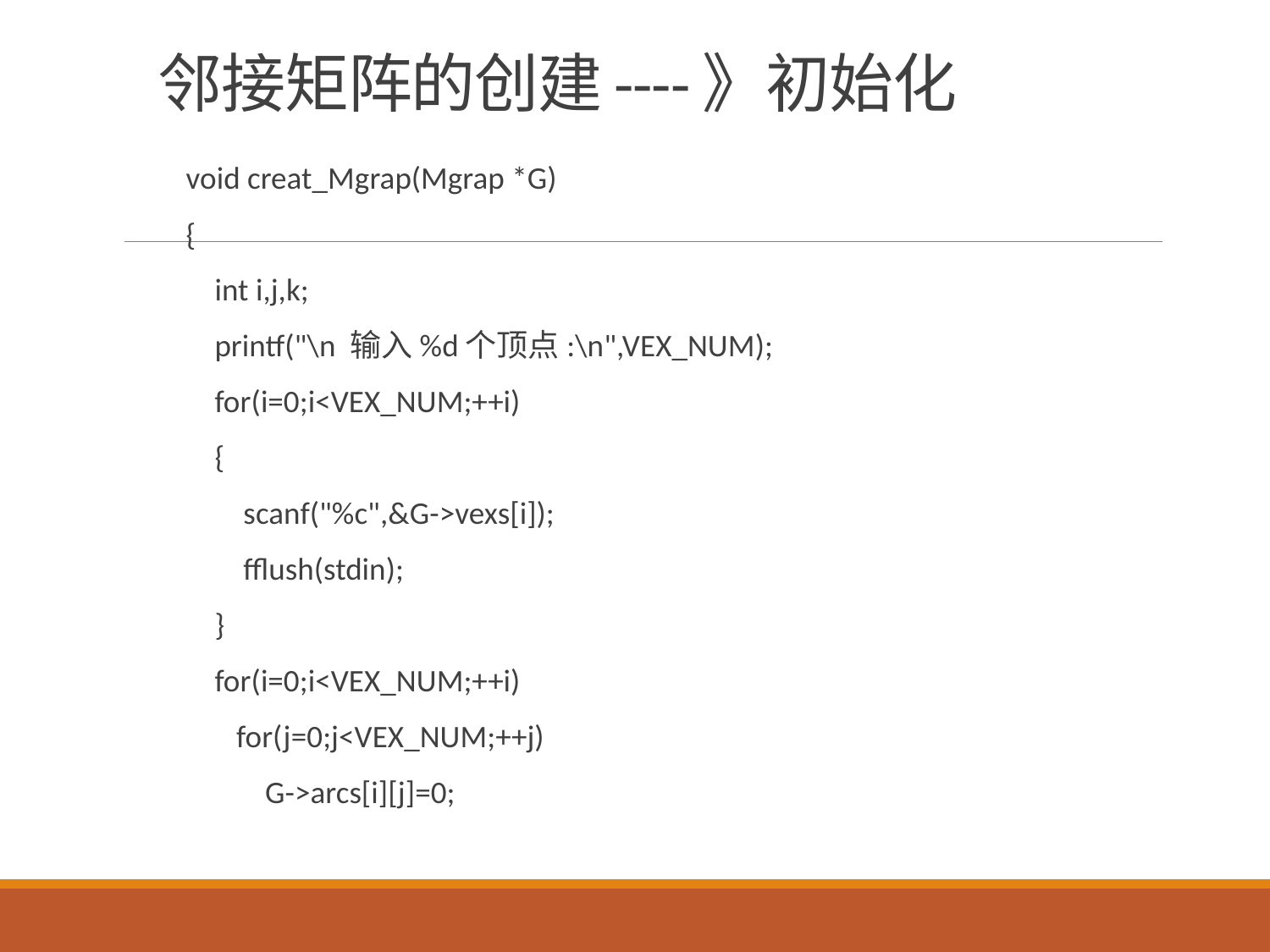

# 邻接矩阵的创建----》初始化
void creat_Mgrap(Mgrap *G)
{
    int i,j,k;
    printf("\n 输入%d个顶点:\n",VEX_NUM);
    for(i=0;i<VEX_NUM;++i)
    {
        scanf("%c",&G->vexs[i]);
        fflush(stdin);
    }
    for(i=0;i<VEX_NUM;++i)
       for(j=0;j<VEX_NUM;++j)
           G->arcs[i][j]=0;